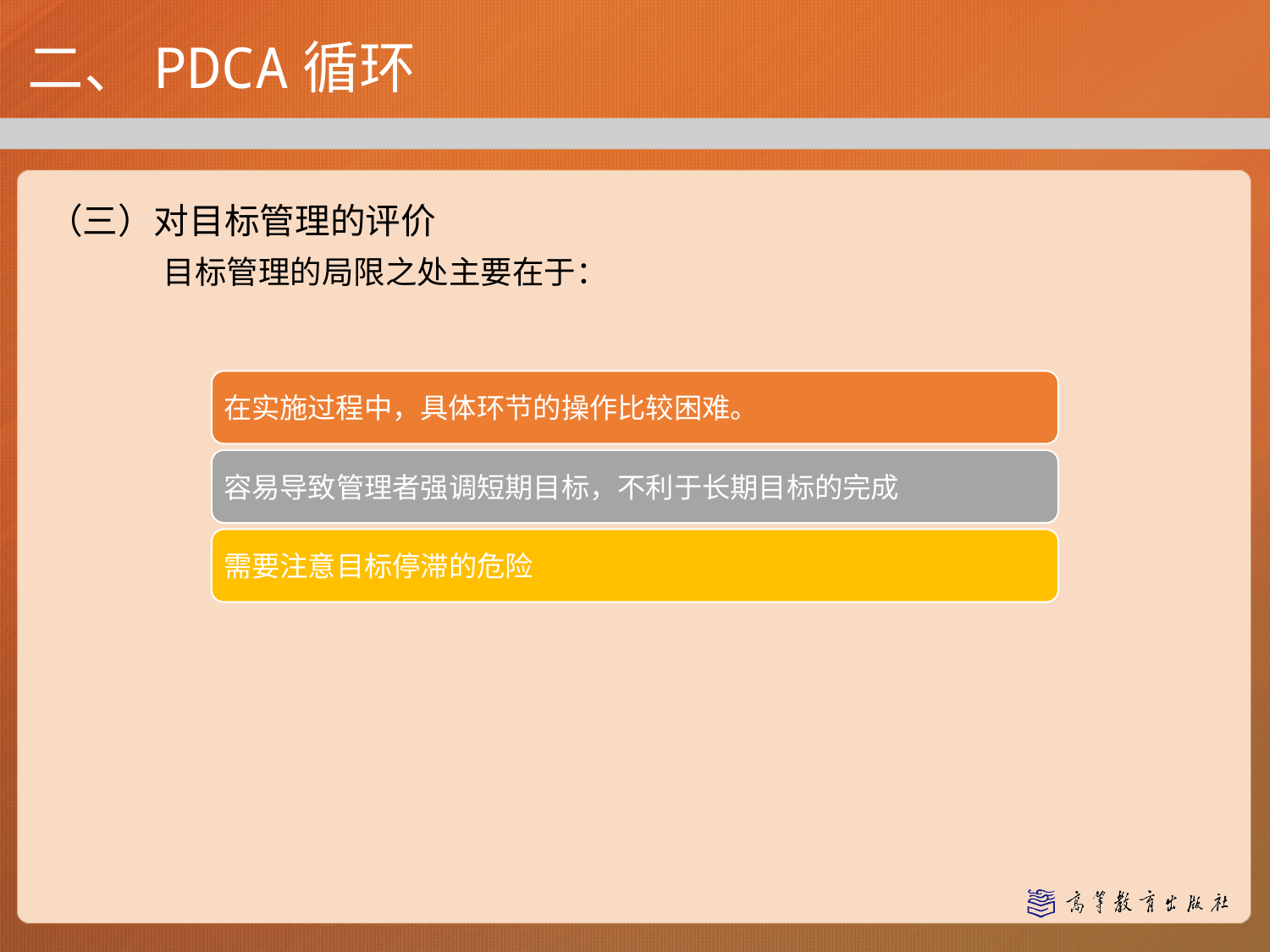

二、PDCA循环
（三）对目标管理的评价
目标管理的局限之处主要在于：
在实施过程中，具体环节的操作比较困难。
容易导致管理者强调短期目标，不利于长期目标的完成
需要注意目标停滞的危险